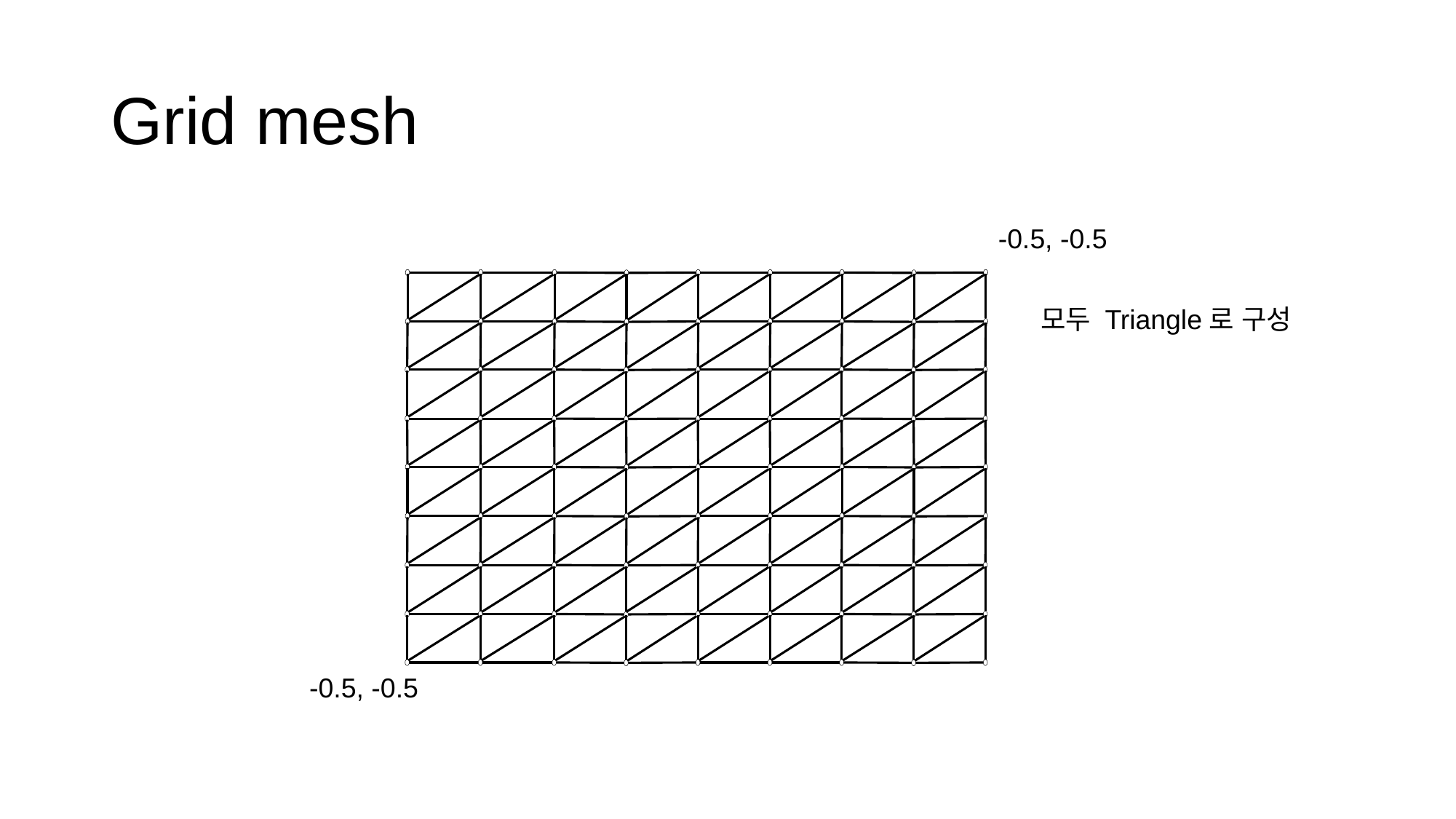

# Grid mesh
-0.5, -0.5

모두 Triangle로 구성

-0.5, -0.5